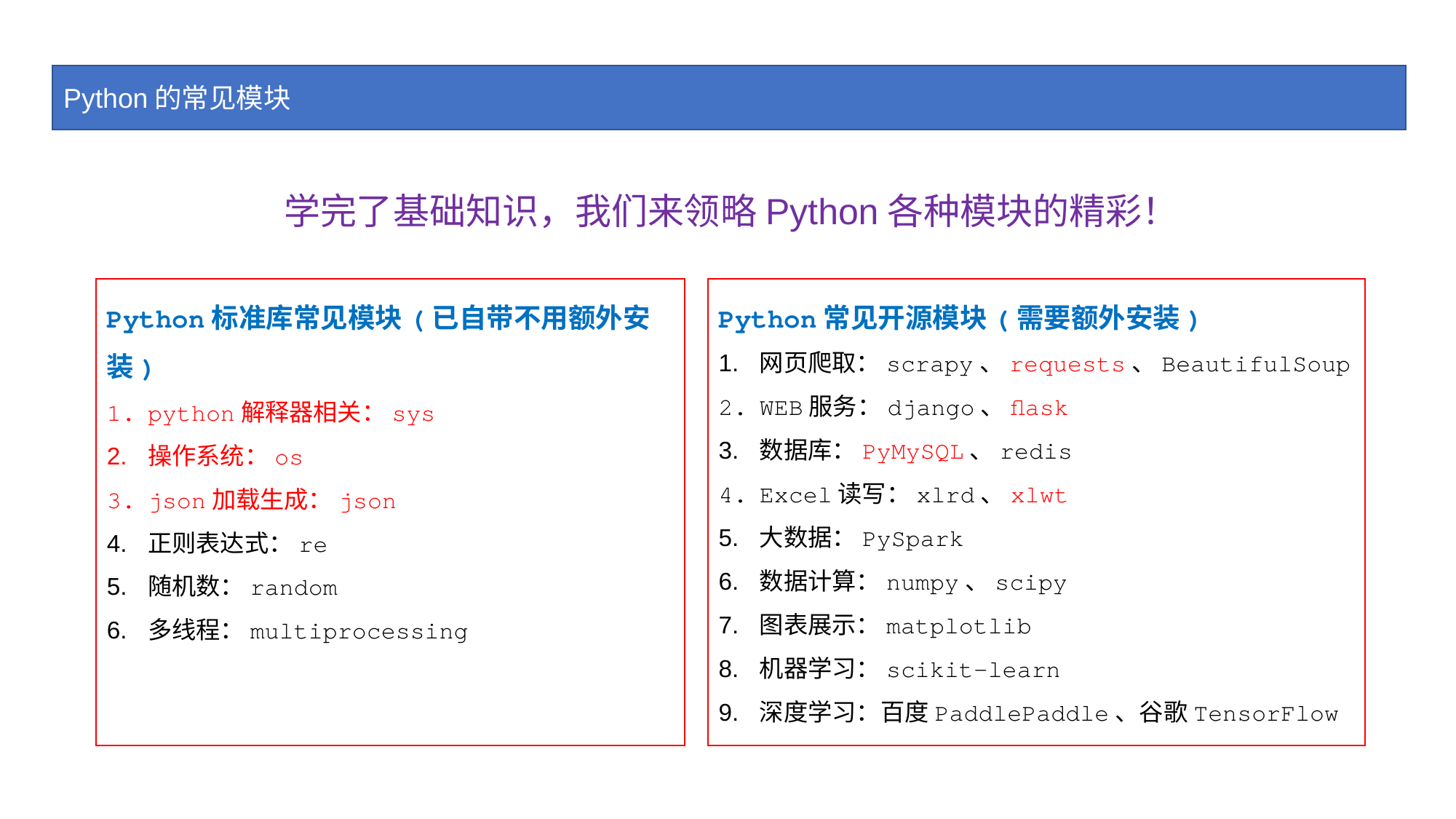

Python的常见模块
学完了基础知识，我们来领略Python各种模块的精彩！
Python标准库常见模块(已自带不用额外安装)
python解释器相关：sys
操作系统：os
json加载生成：json
正则表达式：re
随机数：random
多线程：multiprocessing
Python常见开源模块(需要额外安装)
网页爬取：scrapy、requests、BeautifulSoup
WEB服务：django、flask
数据库：PyMySQL、redis
Excel读写：xlrd、xlwt
大数据：PySpark
数据计算：numpy、scipy
图表展示：matplotlib
机器学习：scikit-learn
深度学习：百度PaddlePaddle、谷歌TensorFlow